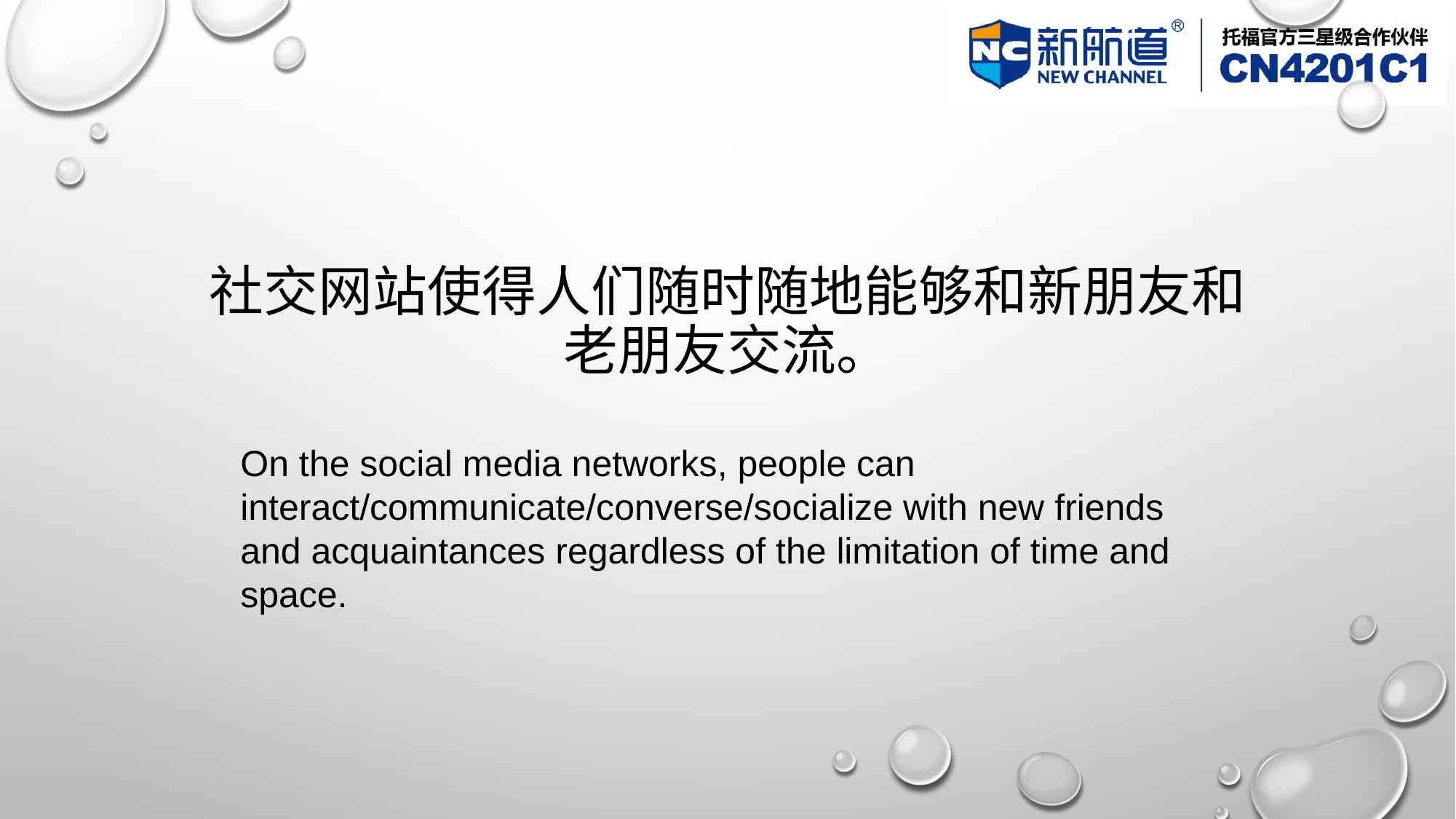

# 社交网站使得人们随时随地能够和新朋友和 老朋友交流。

On the social media networks, people can interact/communicate/converse/socialize with new friends and acquaintances regardless of the limitation of time and space.